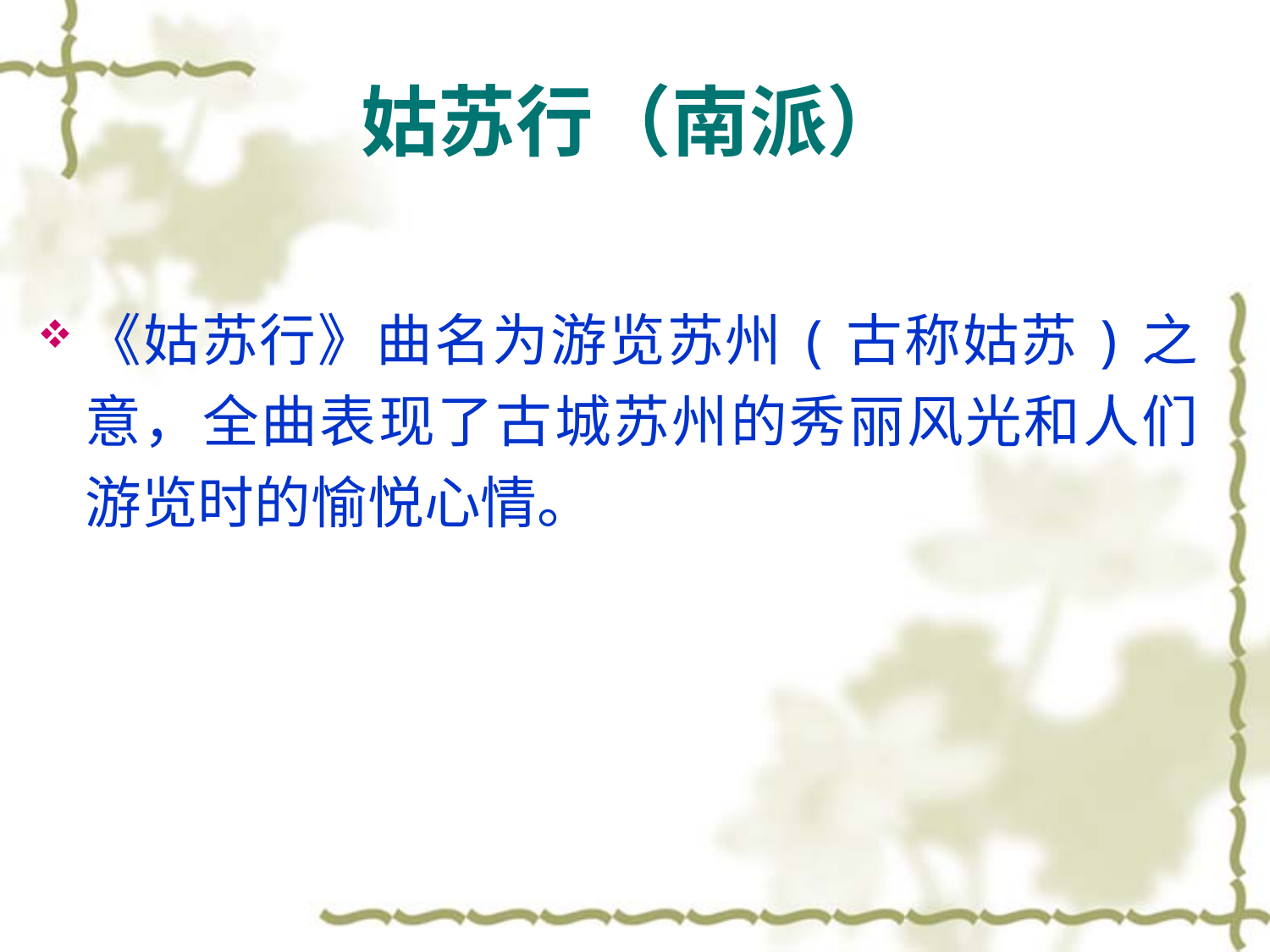

# 姑苏行（南派）

《姑苏行》曲名为游览苏州(古称姑苏)之意，全曲表现了古城苏州的秀丽风光和人们游览时的愉悦心情。